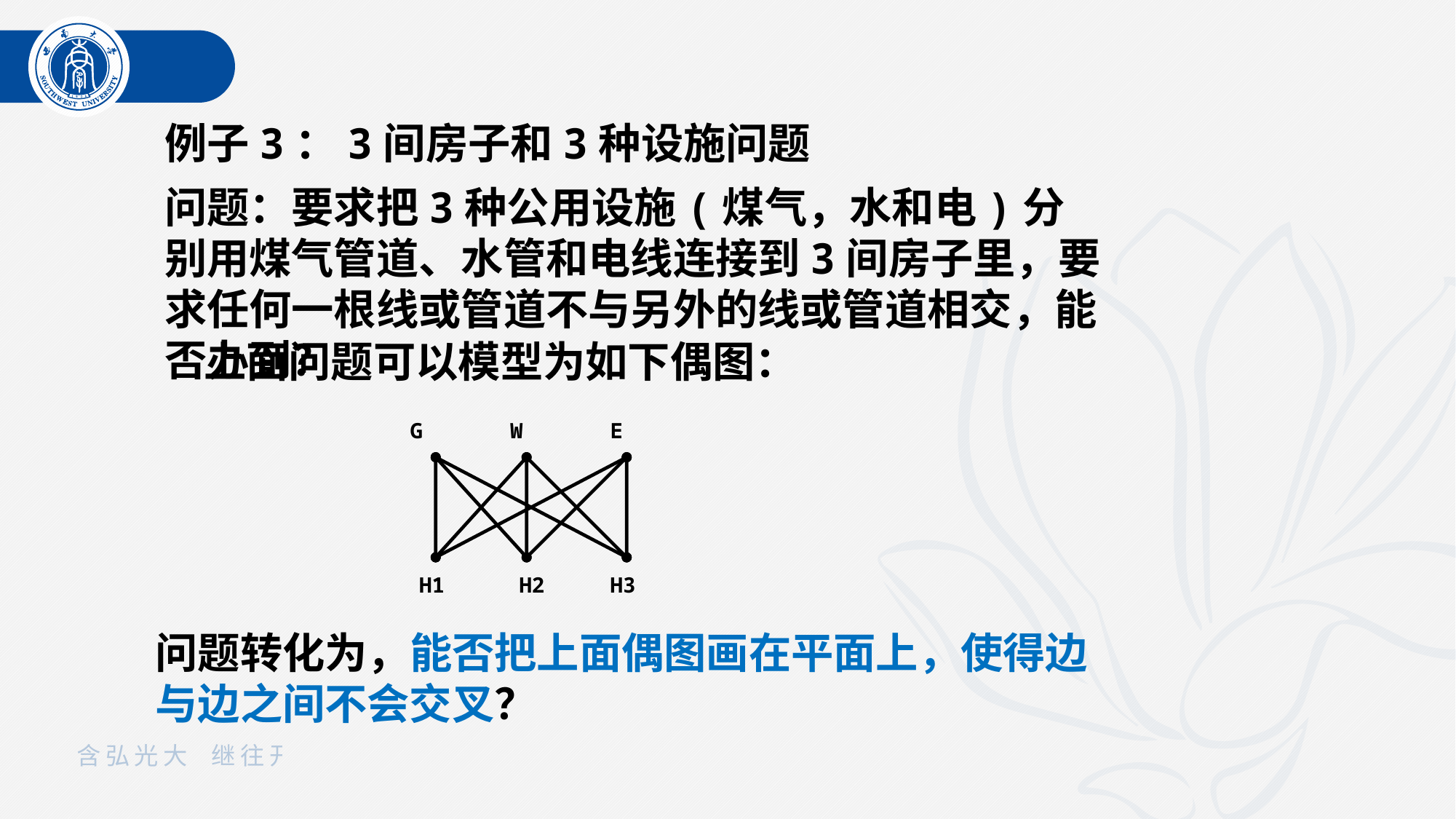

例子3：3间房子和3种设施问题
问题：要求把3种公用设施(煤气，水和电)分别用煤气管道、水管和电线连接到3间房子里，要求任何一根线或管道不与另外的线或管道相交，能否办到？
    上面问题可以模型为如下偶图：
G
W
E

H1
H2
H3
问题转化为，能否把上面偶图画在平面上，使得边与边之间不会交叉？